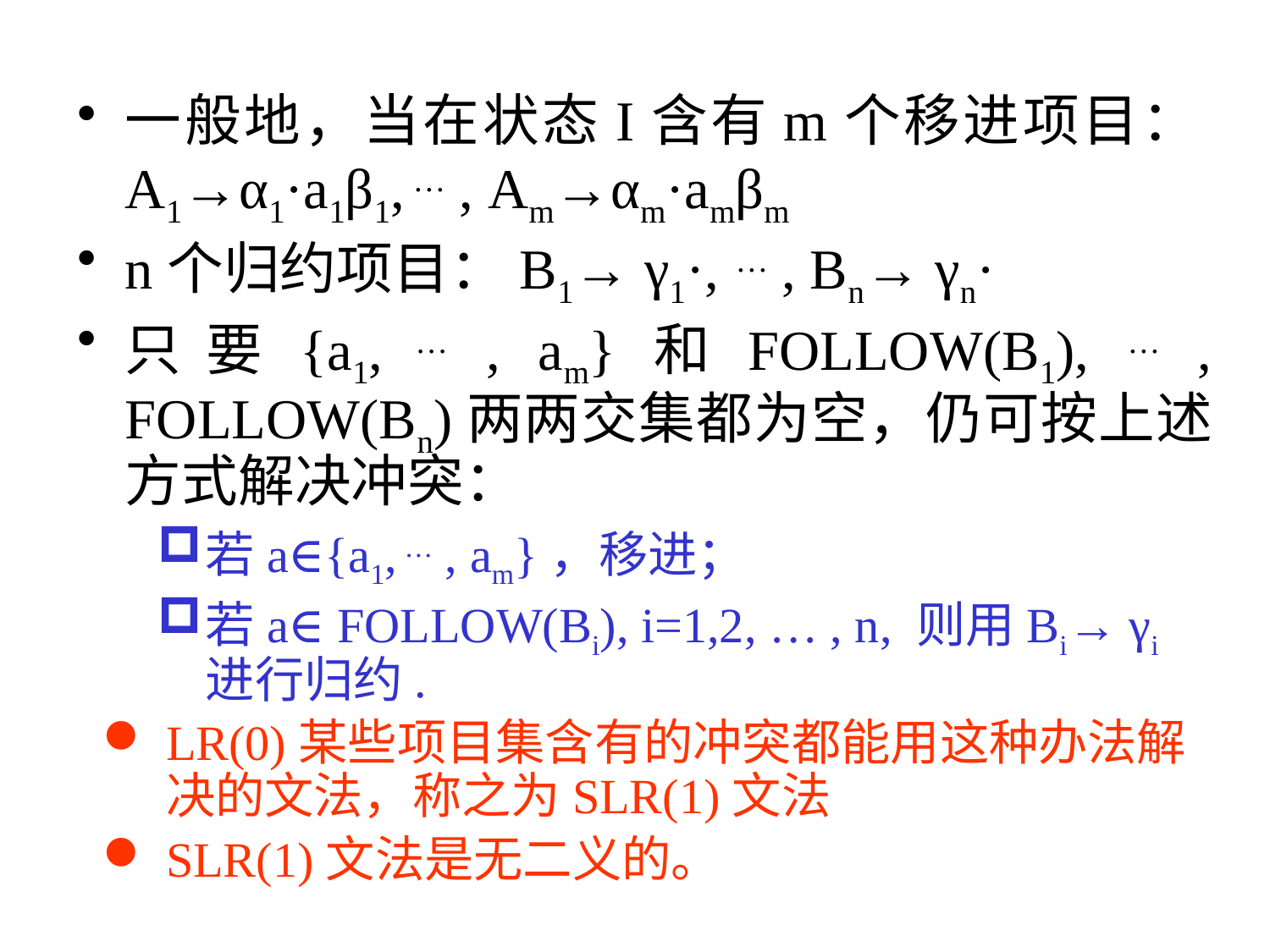

一般地，当在状态I含有m个移进项目：A1→α1·a1β1, … , Am→αm·amβm
n个归约项目：B1→ γ1·,  … , Bn→ γn·
只要{a1, … , am}和FOLLOW(B1), … , FOLLOW(Bn)两两交集都为空，仍可按上述方式解决冲突：
若a∈{a1, … , am}，移进；
若a∈ FOLLOW(Bi), i=1,2, … , n, 则用Bi→ γi进行归约.
LR(0)某些项目集含有的冲突都能用这种办法解决的文法，称之为SLR(1)文法
SLR(1)文法是无二义的。